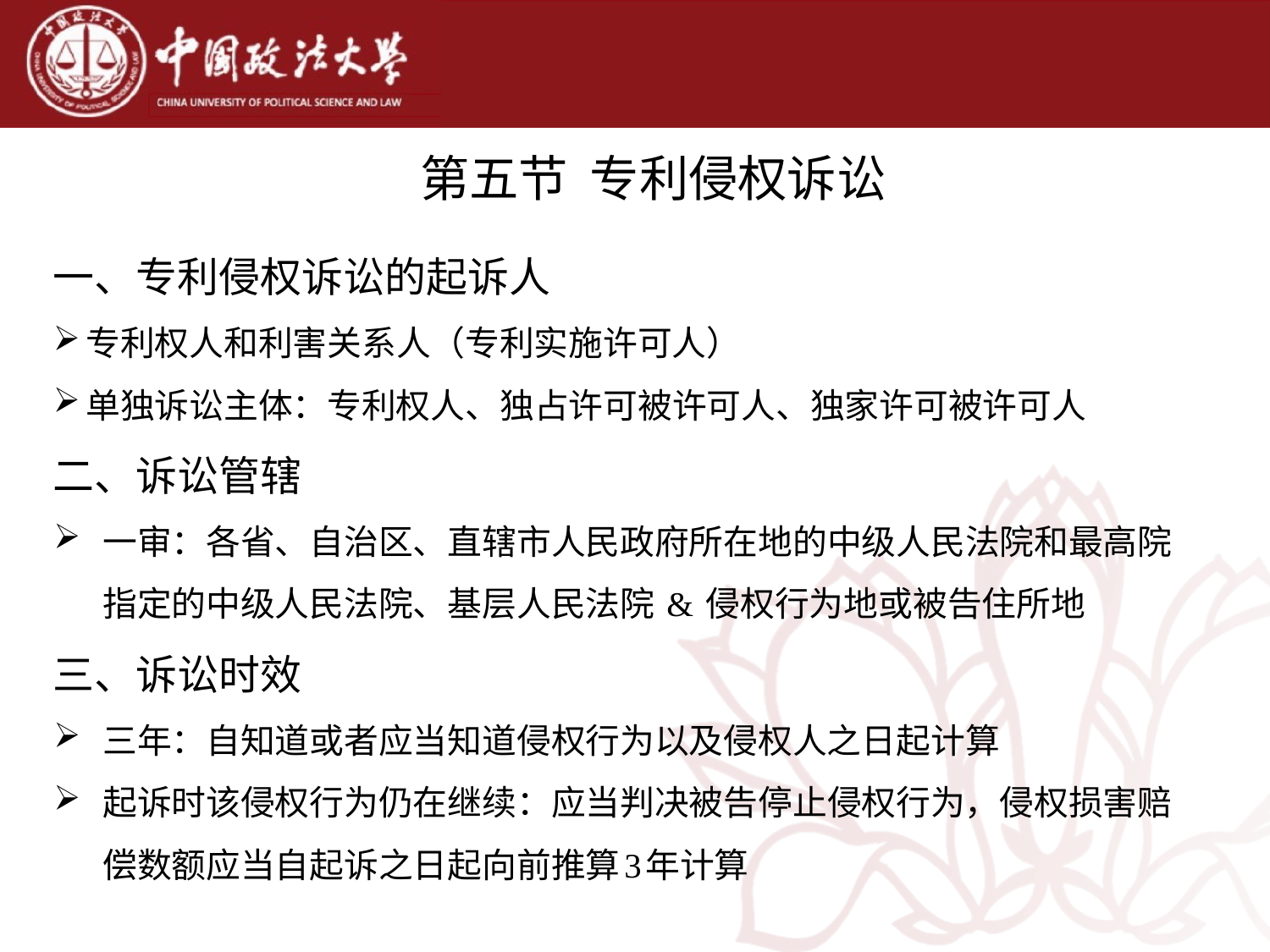

第五节  专利侵权诉讼
一、专利侵权诉讼的起诉人
专利权人和利害关系人（专利实施许可人）
单独诉讼主体：专利权人、独占许可被许可人、独家许可被许可人
二、诉讼管辖
一审：各省、自治区、直辖市人民政府所在地的中级人民法院和最高院指定的中级人民法院、基层人民法院 & 侵权行为地或被告住所地
三、诉讼时效
三年：自知道或者应当知道侵权行为以及侵权人之日起计算
起诉时该侵权行为仍在继续：应当判决被告停止侵权行为，侵权损害赔偿数额应当自起诉之日起向前推算3年计算